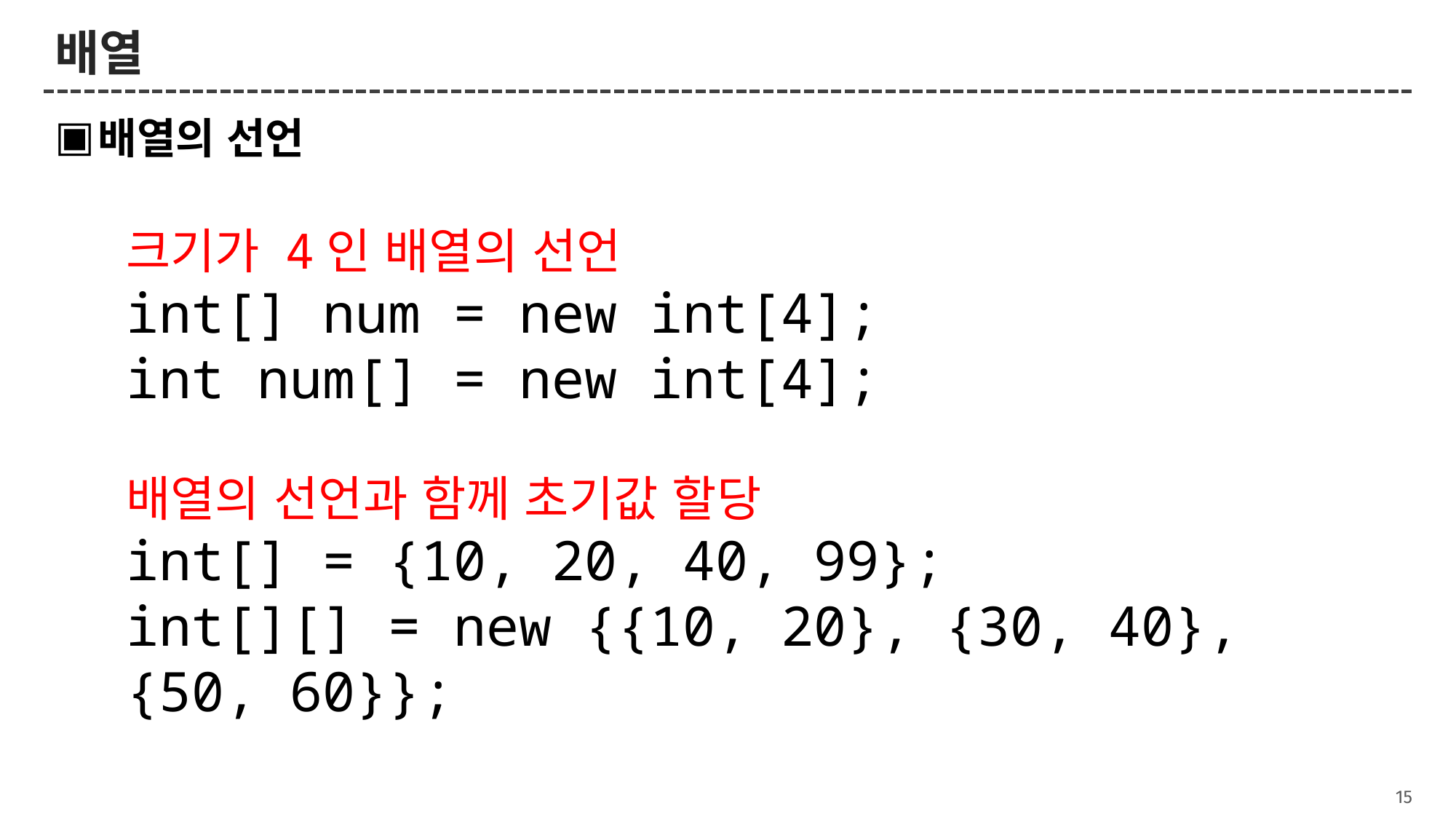

# 배열
배열의 선언
크기가 4인 배열의 선언
int[] num = new int[4];
int num[] = new int[4];

배열의 선언과 함께 초기값 할당
int[] = {10, 20, 40, 99};
int[][] = new {{10, 20}, {30, 40}, {50, 60}};